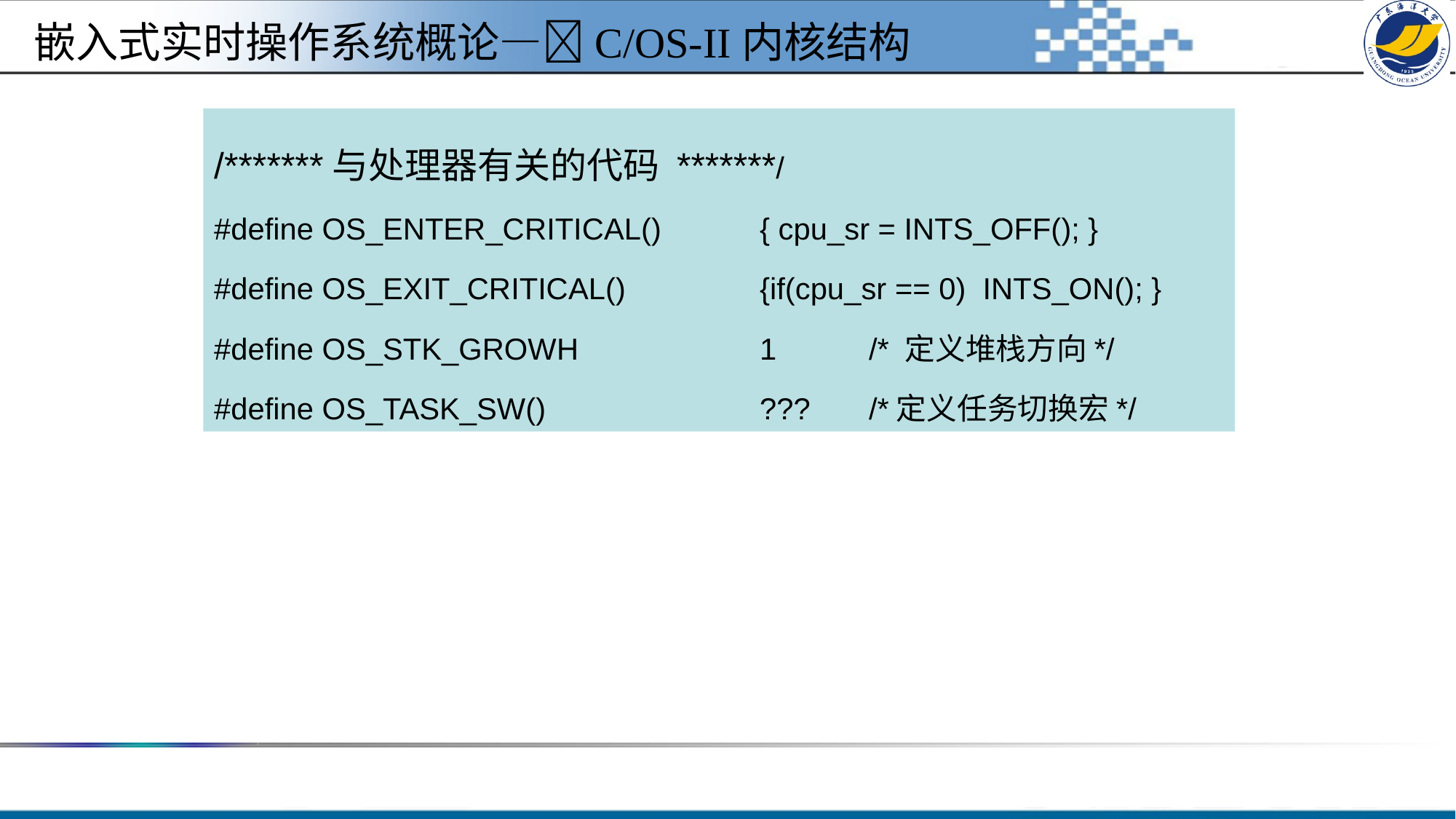

嵌入式实时操作系统概论—μC/OS-II内核结构
/*******与处理器有关的代码 *******/
#define OS_ENTER_CRITICAL()	{ cpu_sr = INTS_OFF(); }
#define OS_EXIT_CRITICAL()		{if(cpu_sr == 0)  INTS_ON(); }
#define OS_STK_GROWH		1	/* 定义堆栈方向*/
#define OS_TASK_SW()		??? 	/*定义任务切换宏*/
104